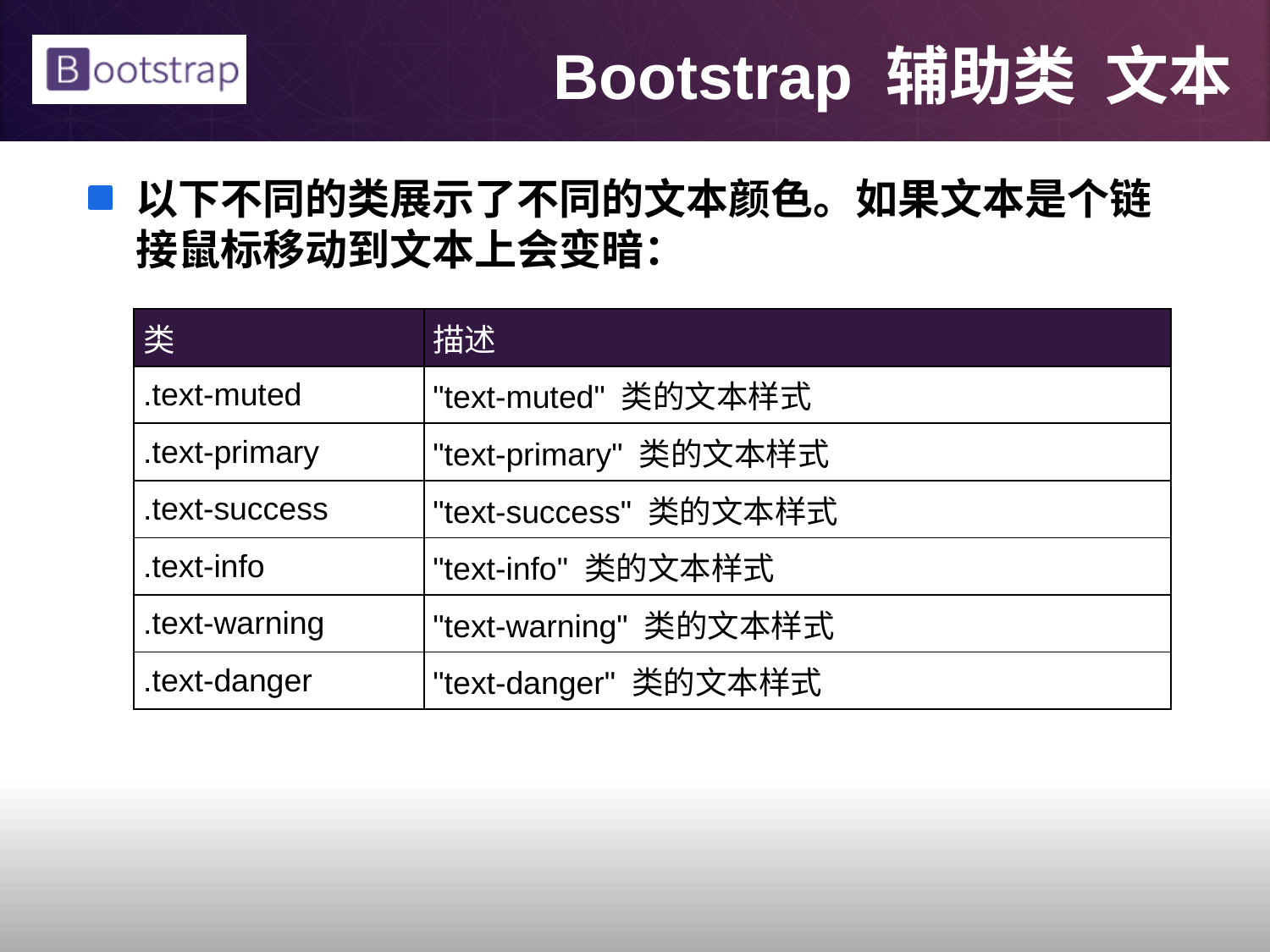

# Bootstrap 辅助类  文本
以下不同的类展示了不同的文本颜色。如果文本是个链接鼠标移动到文本上会变暗：
| 类 | 描述 |
| --- | --- |
| .text-muted | "text-muted" 类的文本样式 |
| .text-primary | "text-primary" 类的文本样式 |
| .text-success | "text-success" 类的文本样式 |
| .text-info | "text-info" 类的文本样式 |
| .text-warning | "text-warning" 类的文本样式 |
| .text-danger | "text-danger" 类的文本样式 |